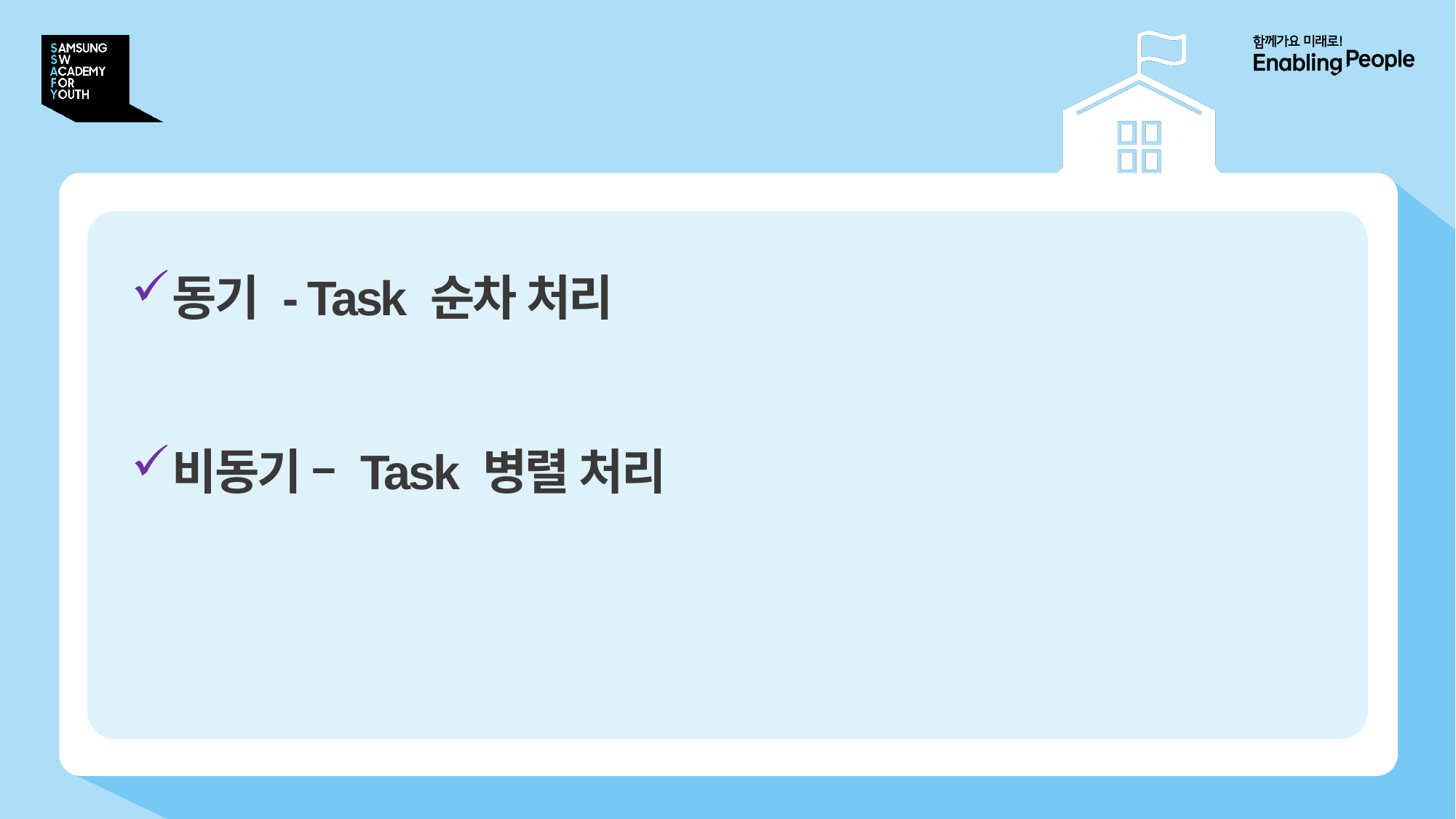

# 동기 vs 비동기

동기 - Task 순차 처리

비동기 – Task 병렬 처리